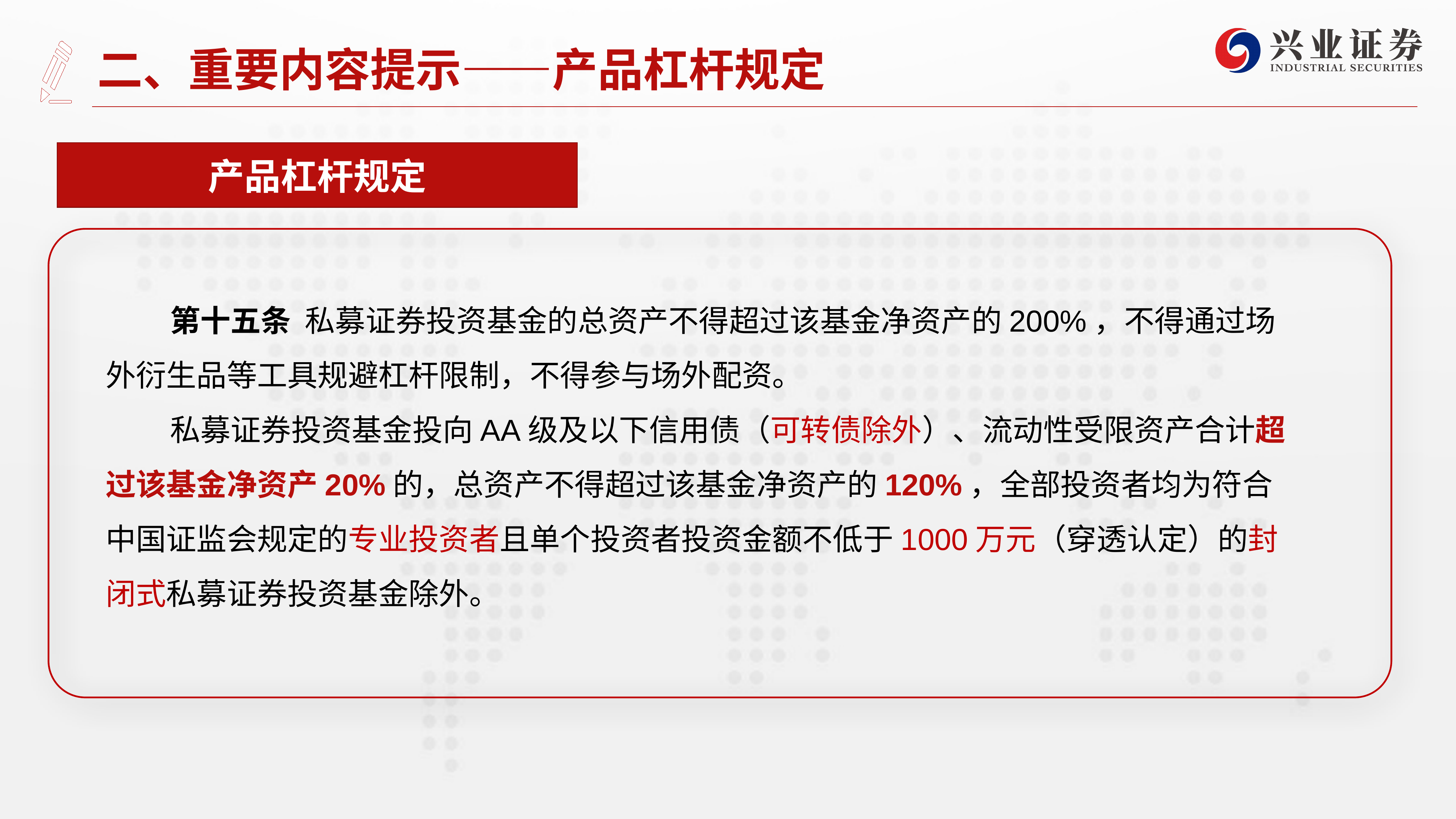

# 二、重要内容提示——产品杠杆规定
产品杠杆规定

第十五条  私募证券投资基金的总资产不得超过该基金净资产的200%，不得通过场外衍生品等工具规避杠杆限制，不得参与场外配资。
私募证券投资基金投向AA级及以下信用债（可转债除外）、流动性受限资产合计超过该基金净资产20%的，总资产不得超过该基金净资产的120%，全部投资者均为符合中国证监会规定的专业投资者且单个投资者投资金额不低于1000万元（穿透认定）的封闭式私募证券投资基金除外。